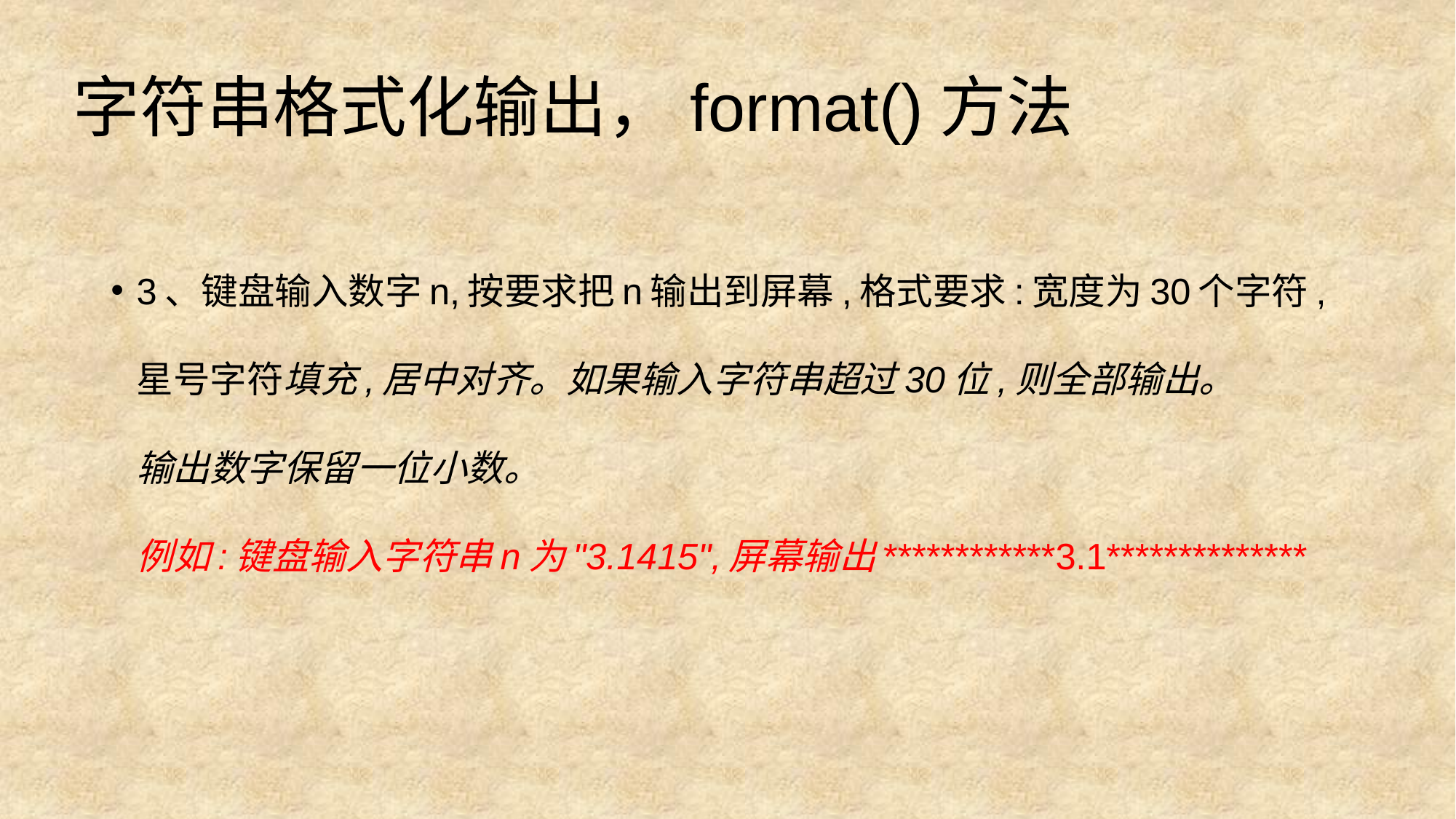

# 字符串格式化输出，format()方法
3、键盘输入数字n,按要求把n输出到屏幕,格式要求:宽度为30个字符,星号字符填充,居中对齐。如果输入字符串超过30位,则全部输出。
输出数字保留一位小数。
例如:键盘输入字符串n为"3.1415",屏幕输出************3.1**************